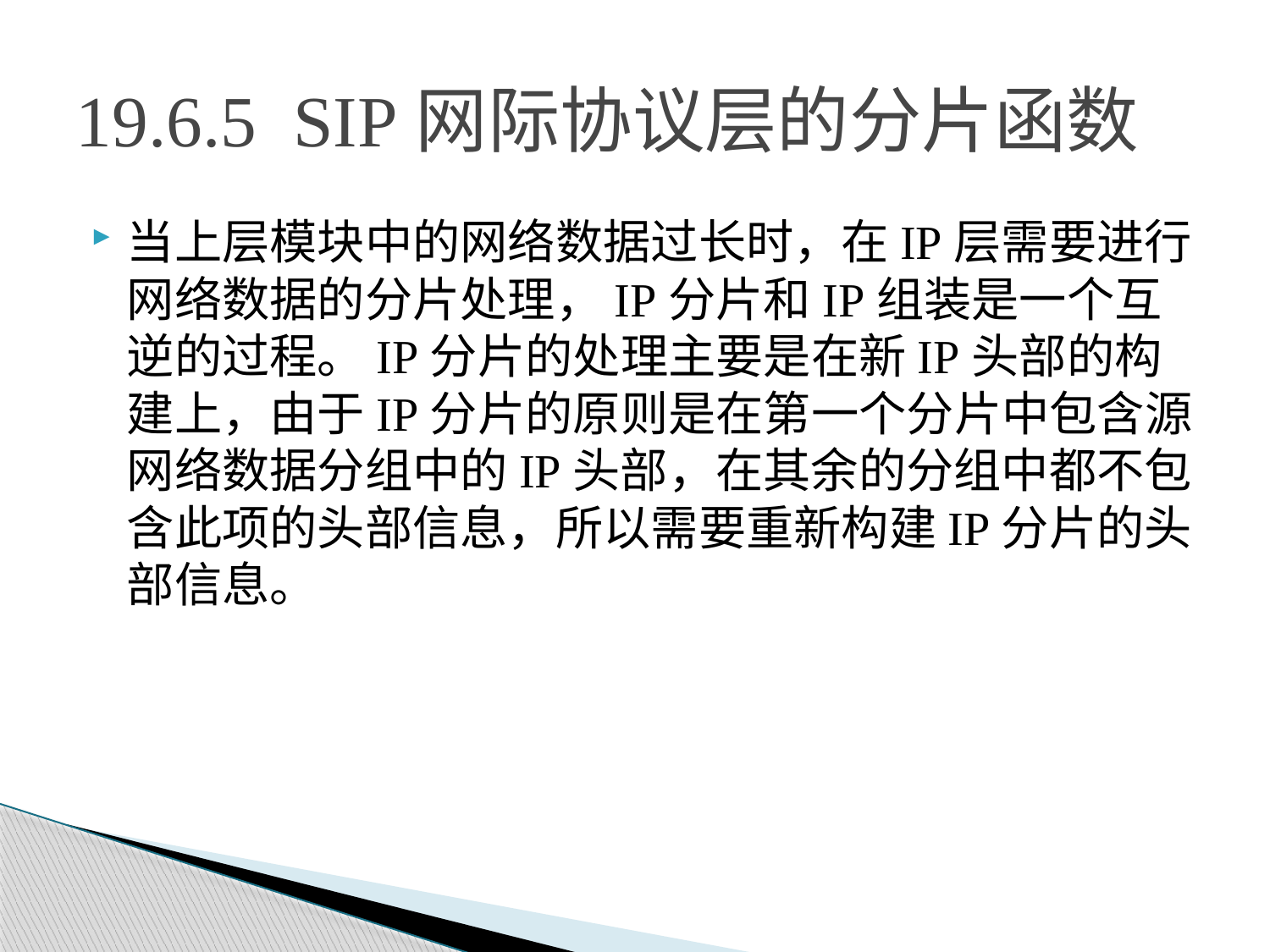

# 19.6.5  SIP网际协议层的分片函数
当上层模块中的网络数据过长时，在IP层需要进行网络数据的分片处理，IP分片和IP组装是一个互逆的过程。IP分片的处理主要是在新IP头部的构建上，由于IP分片的原则是在第一个分片中包含源网络数据分组中的IP头部，在其余的分组中都不包含此项的头部信息，所以需要重新构建IP分片的头部信息。